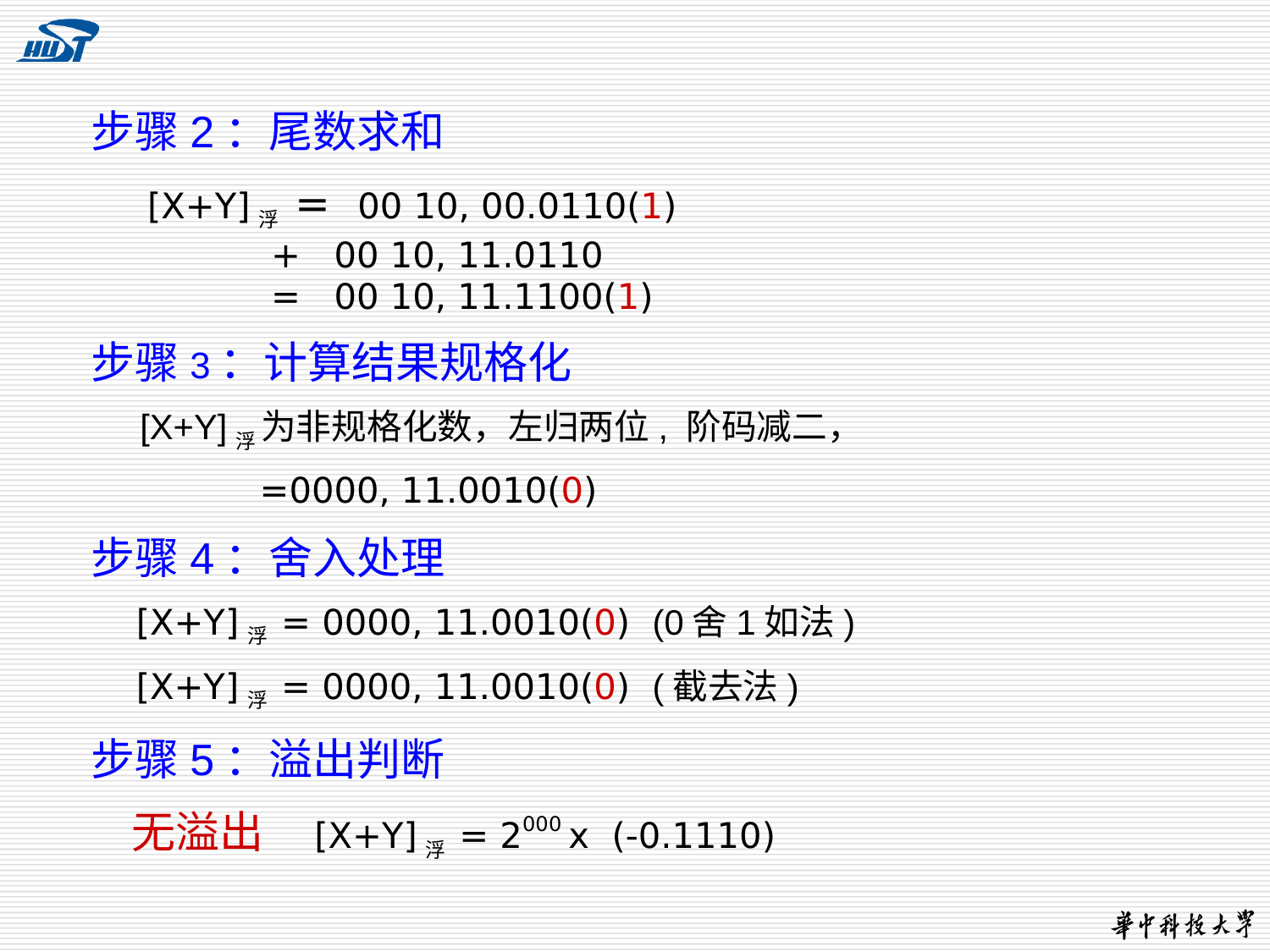

步骤2：尾数求和
     [X+Y]浮 =  00 10, 00.0110(1)
                +   00 10, 11.0110
                =   00 10, 11.1100(1)
步骤3：计算结果规格化
     [X+Y]浮 为非规格化数，左归两位, 阶码减二，
               =0000, 11.0010(0)
步骤4：舍入处理
    [X+Y]浮 = 0000, 11.0010(0)  (0舍1如法)
    [X+Y]浮 = 0000, 11.0010(0)  (截去法)
步骤5：溢出判断
   无溢出    [X+Y]浮 = 2000 x  (-0.1110)